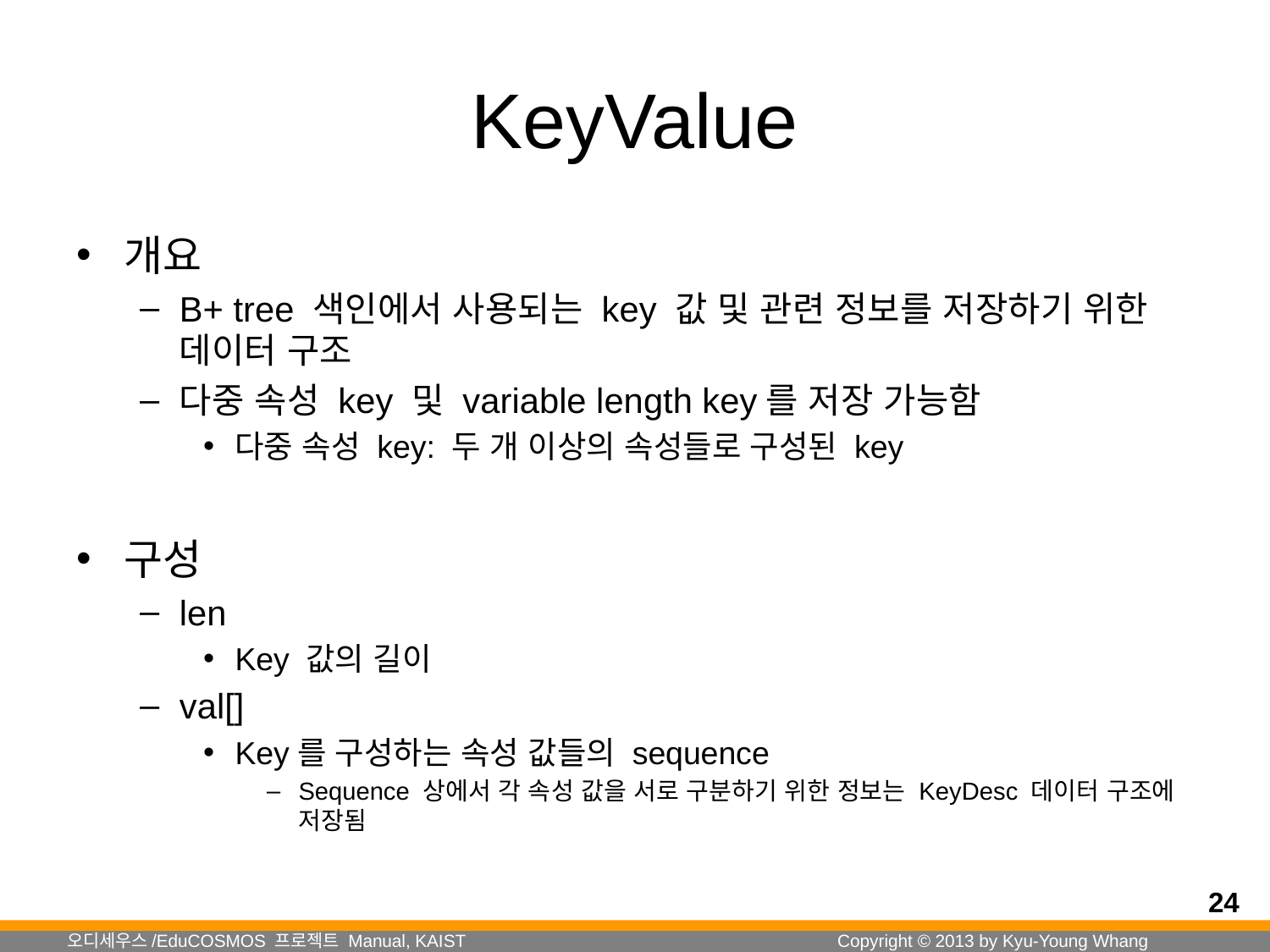

# KeyValue
개요
B+ tree 색인에서 사용되는 key 값 및 관련 정보를 저장하기 위한 데이터 구조
다중 속성 key 및 variable length key를 저장 가능함
다중 속성 key: 두 개 이상의 속성들로 구성된 key

구성
len
Key 값의 길이
val[]
Key를 구성하는 속성 값들의 sequence
Sequence 상에서 각 속성 값을 서로 구분하기 위한 정보는 KeyDesc 데이터 구조에 저장됨